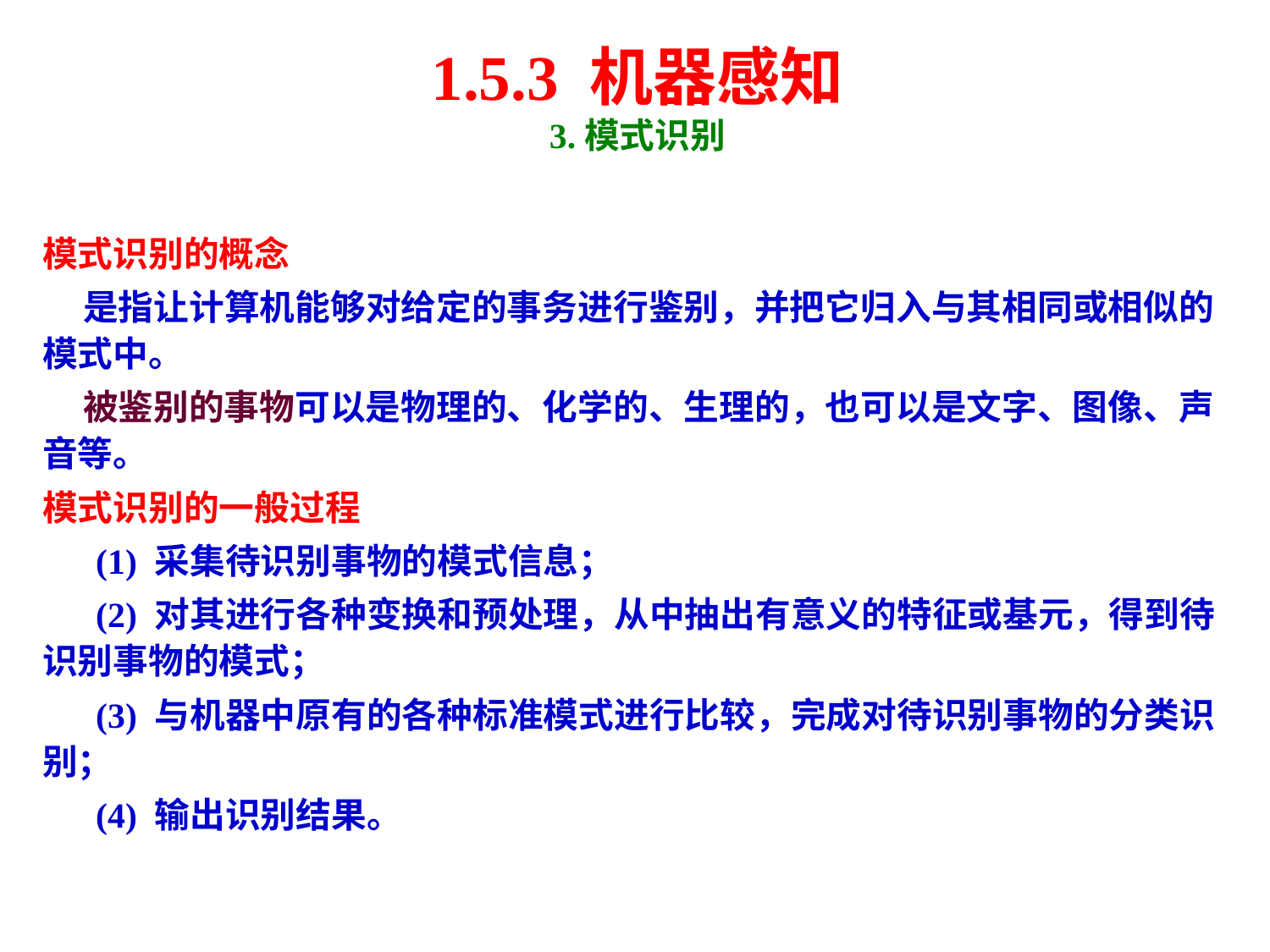

# 1.5.3 机器感知 3.模式识别
模式识别的概念
    是指让计算机能够对给定的事务进行鉴别，并把它归入与其相同或相似的模式中。
    被鉴别的事物可以是物理的、化学的、生理的，也可以是文字、图像、声音等。
模式识别的一般过程
      (1) 采集待识别事物的模式信息；
      (2) 对其进行各种变换和预处理，从中抽出有意义的特征或基元，得到待识别事物的模式；
      (3) 与机器中原有的各种标准模式进行比较，完成对待识别事物的分类识别；
      (4) 输出识别结果。
43